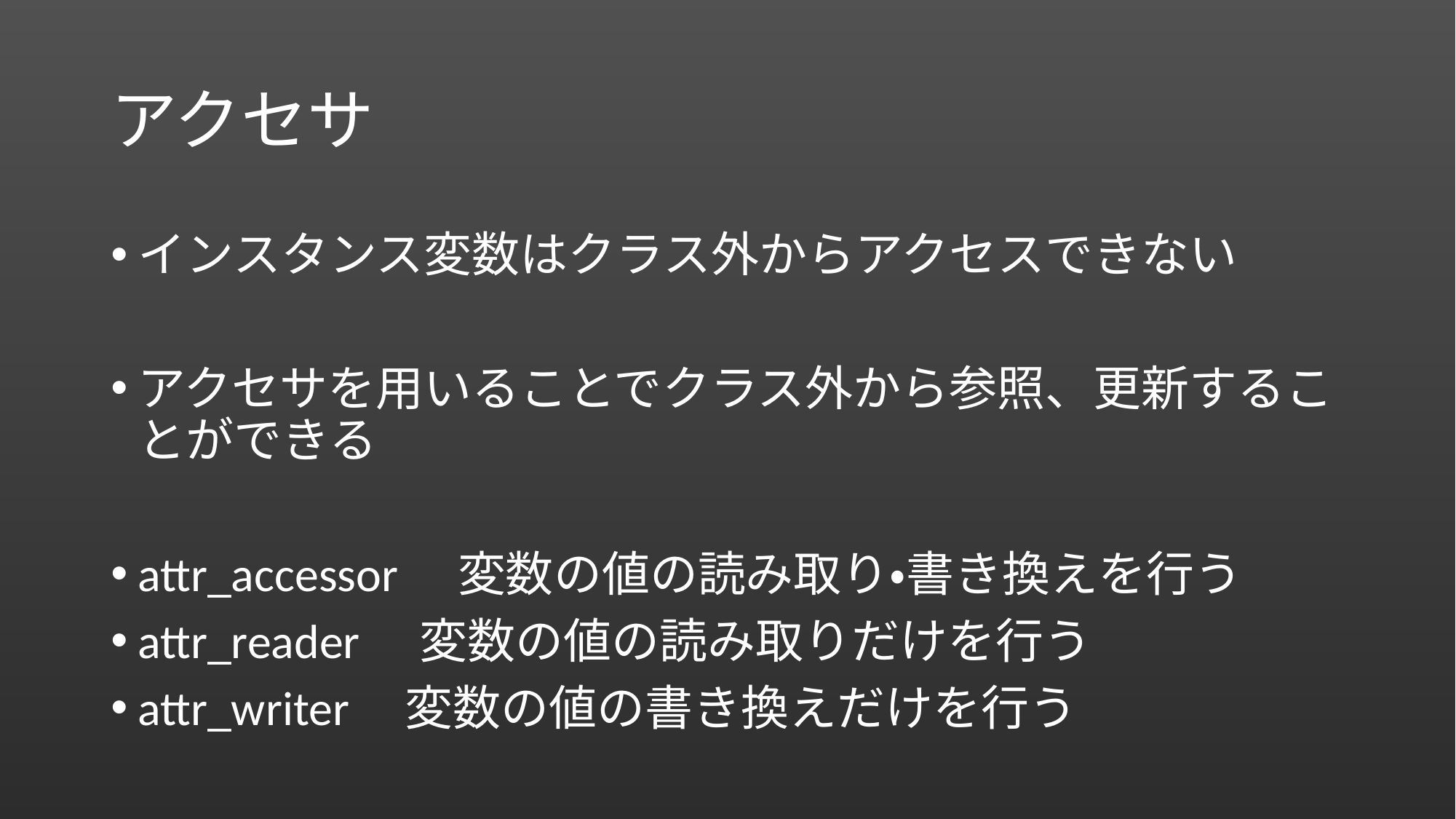

# アクセサ
インスタンス変数はクラス外からアクセスできない

アクセサを用いることでクラス外から参照、更新することができる

attr_accessor　変数の値の読み取り・書き換えを行う
attr_reader　変数の値の読み取りだけを行う
attr_writer    変数の値の書き換えだけを行う